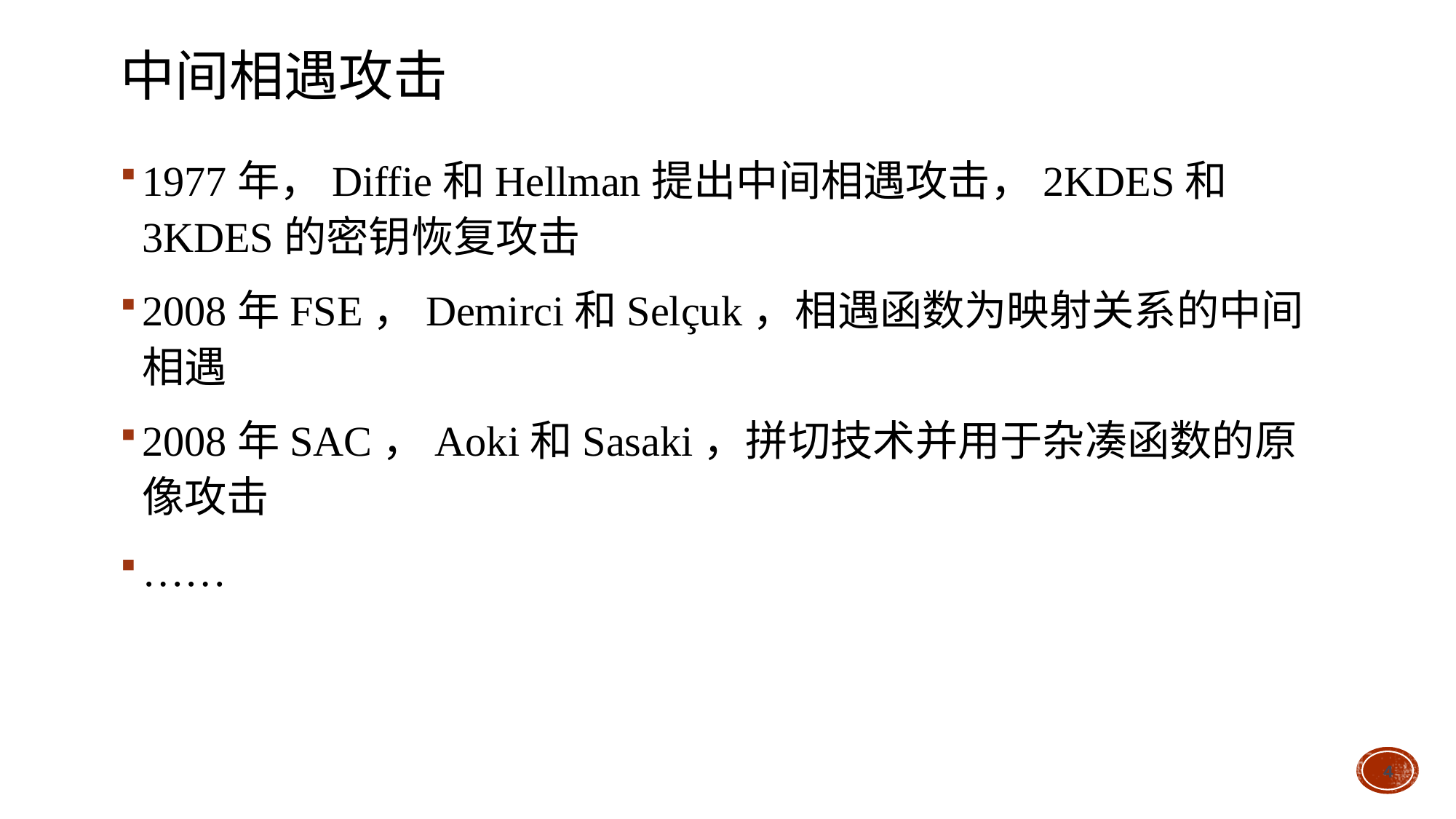

# 中间相遇攻击
1977年，Diffie和Hellman提出中间相遇攻击，2KDES和3KDES的密钥恢复攻击
2008年FSE，Demirci和Selçuk，相遇函数为映射关系的中间相遇
2008年SAC，Aoki和Sasaki，拼切技术并用于杂凑函数的原像攻击
……
4